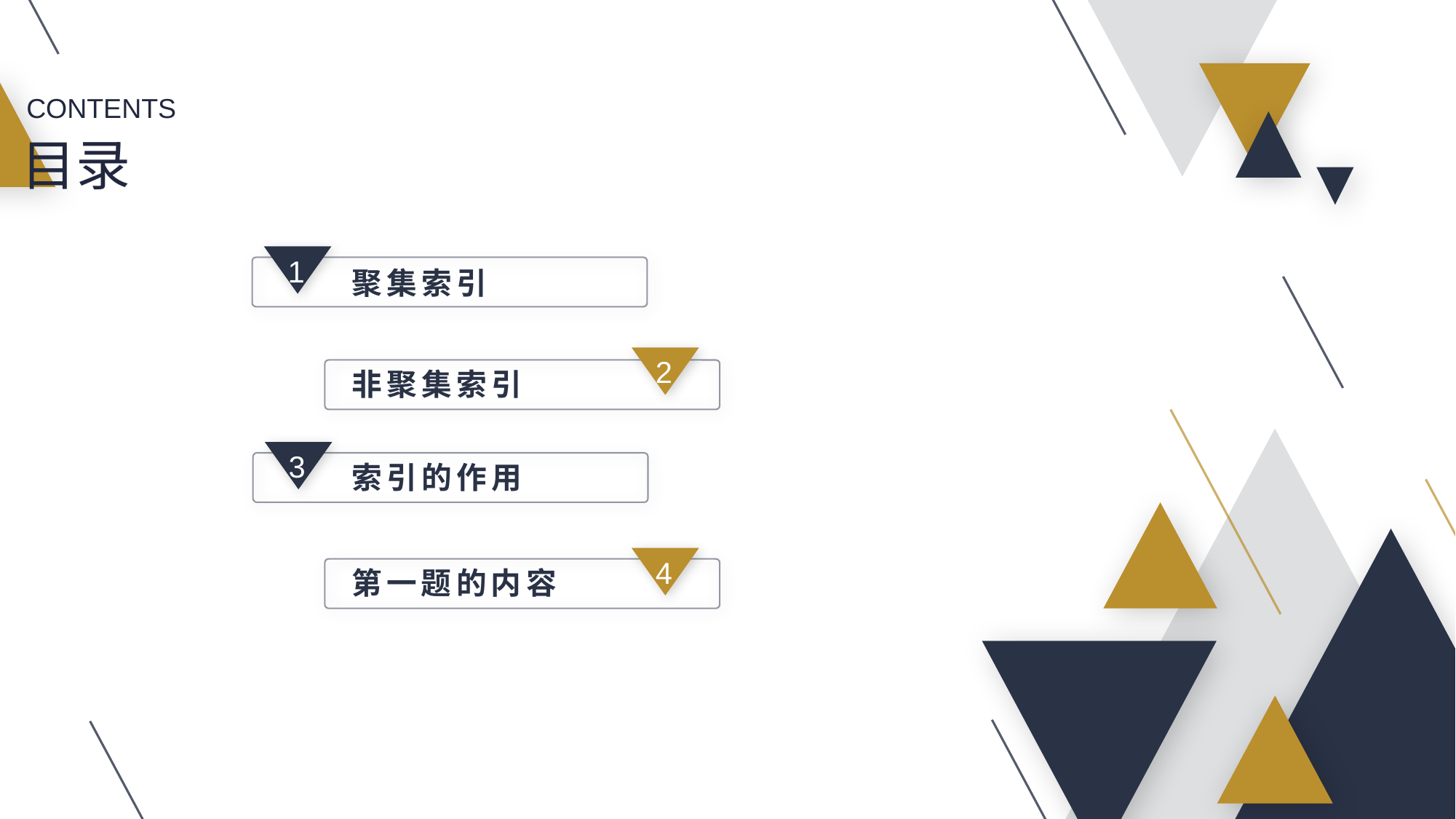

CONTENTS

目录

1

聚集索引

2

非聚集索引

3
索引的作用

4
第一题的内容